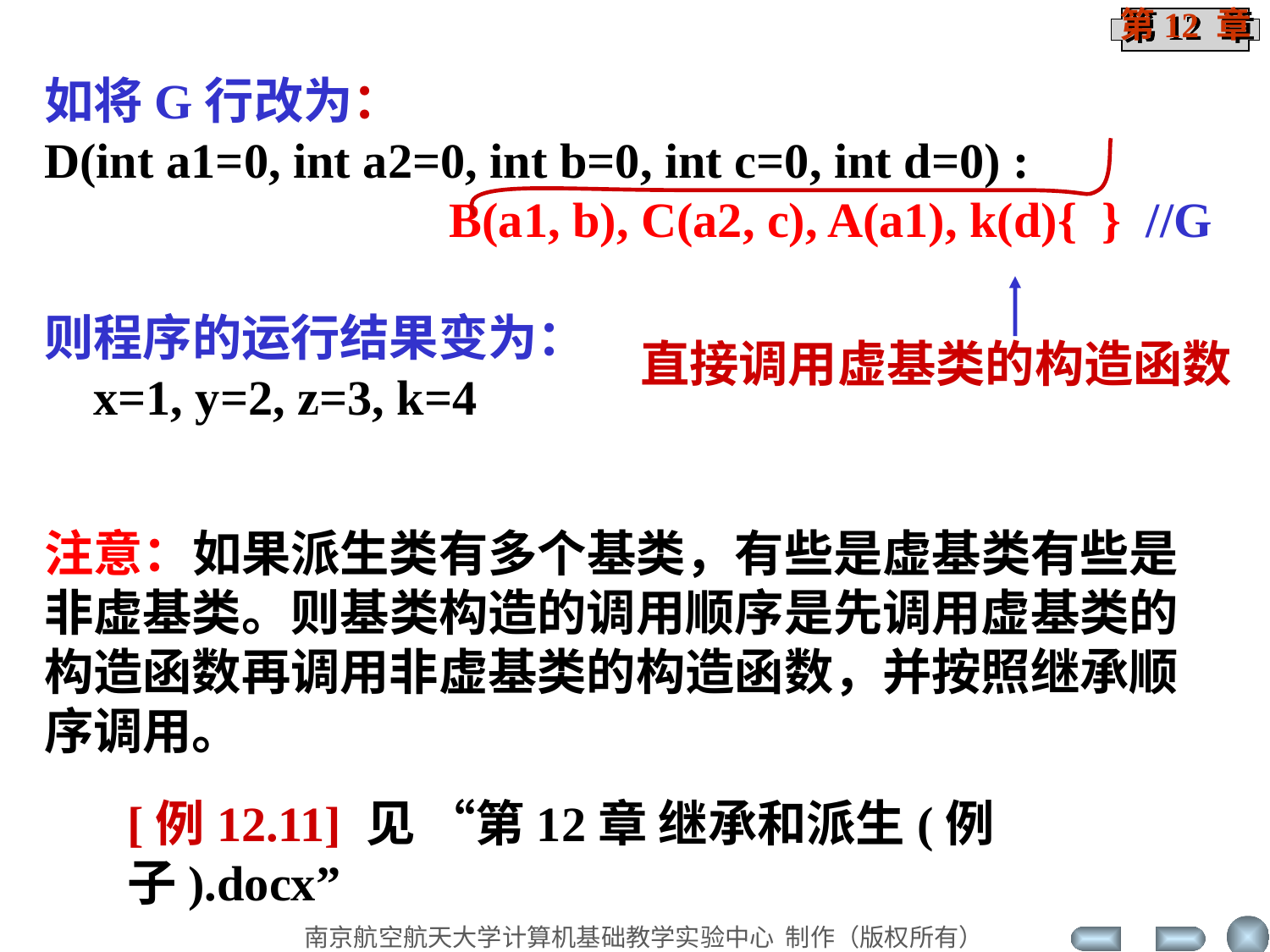

如将G行改为：
D(int a1=0, int a2=0, int b=0, int c=0, int d=0) :
                                 B(a1, b), C(a2, c), A(a1), k(d){  }  //G

则程序的运行结果变为：
    x=1, y=2, z=3, k=4

直接调用虚基类的构造函数
注意：如果派生类有多个基类，有些是虚基类有些是非虚基类。则基类构造的调用顺序是先调用虚基类的构造函数再调用非虚基类的构造函数，并按照继承顺序调用。
[例12.11] 见 “第12章 继承和派生(例子).docx”